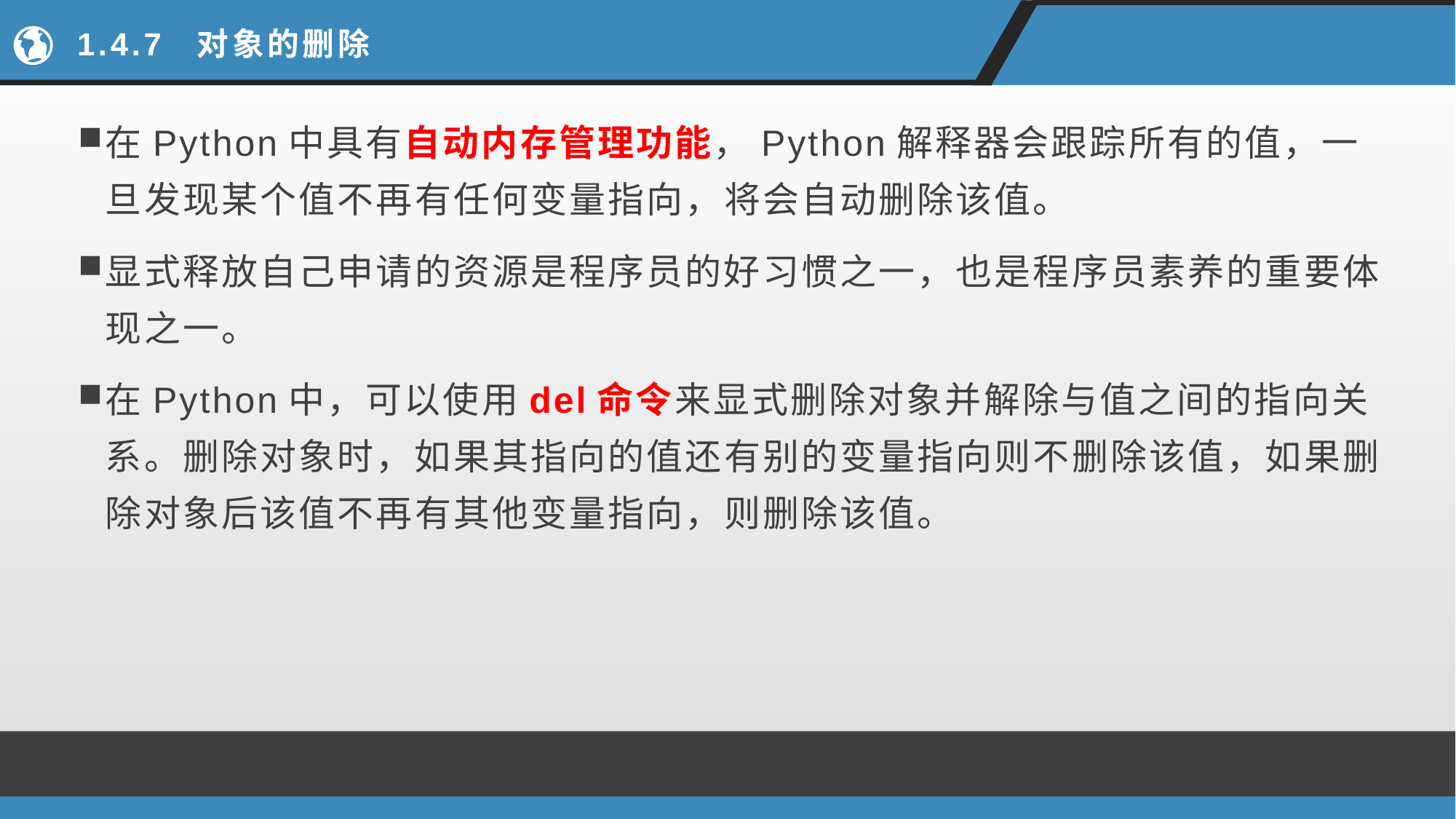

# 1.4.7  对象的删除

在Python中具有自动内存管理功能，Python解释器会跟踪所有的值，一旦发现某个值不再有任何变量指向，将会自动删除该值。
显式释放自己申请的资源是程序员的好习惯之一，也是程序员素养的重要体现之一。
在Python中，可以使用del命令来显式删除对象并解除与值之间的指向关系。删除对象时，如果其指向的值还有别的变量指向则不删除该值，如果删除对象后该值不再有其他变量指向，则删除该值。